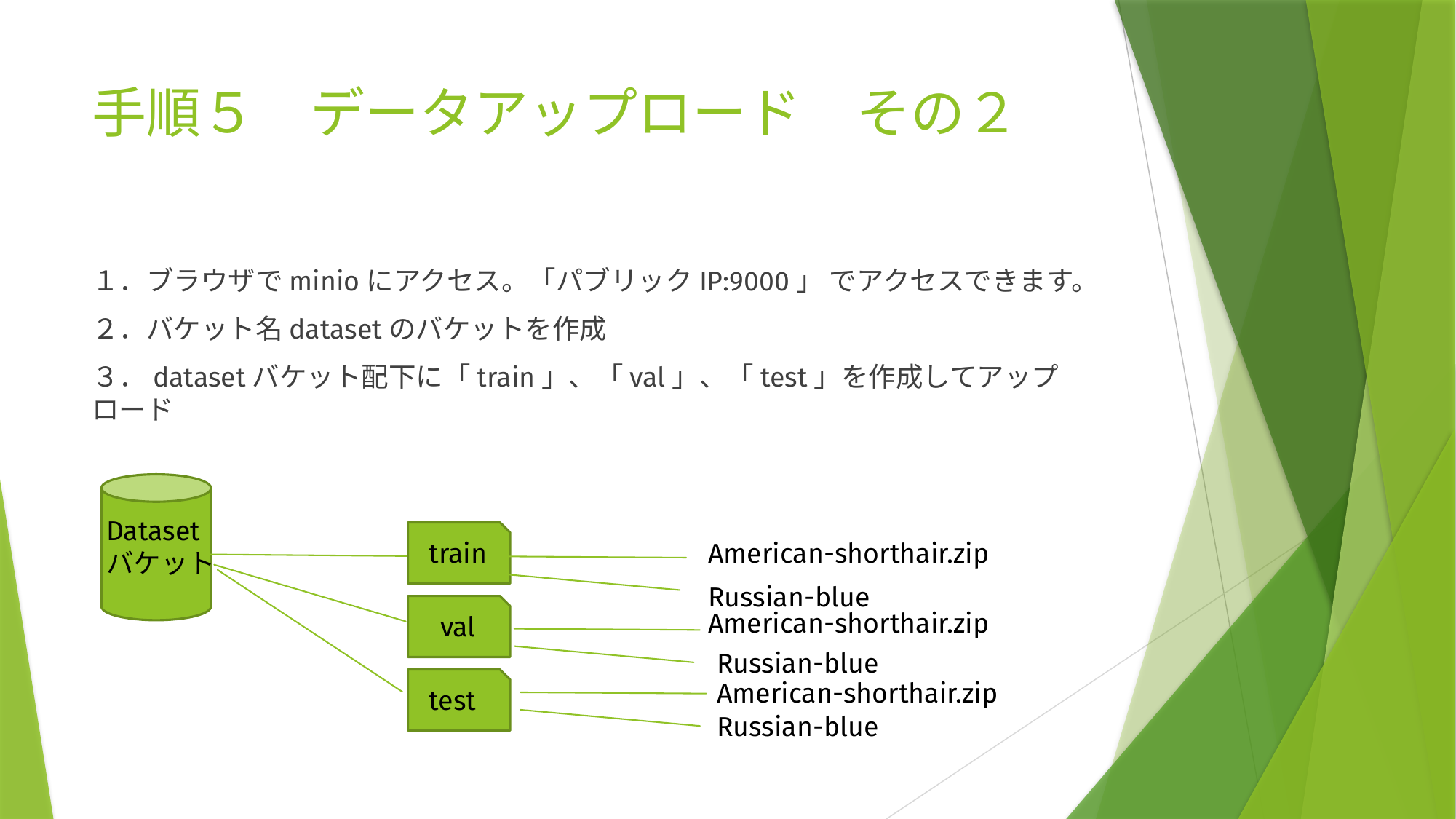

# 手順５　データアップロード　その２
１．ブラウザでminioにアクセス。「パブリックIP:9000」 でアクセスできます。
２．バケット名datasetのバケットを作成
３．datasetバケット配下に「train」、「val」、「test」を作成してアップロード

Dataset
バケット

American-shorthair.zip
train
Russian-blue

American-shorthair.zip
val
Russian-blue

American-shorthair.zip
test
Russian-blue